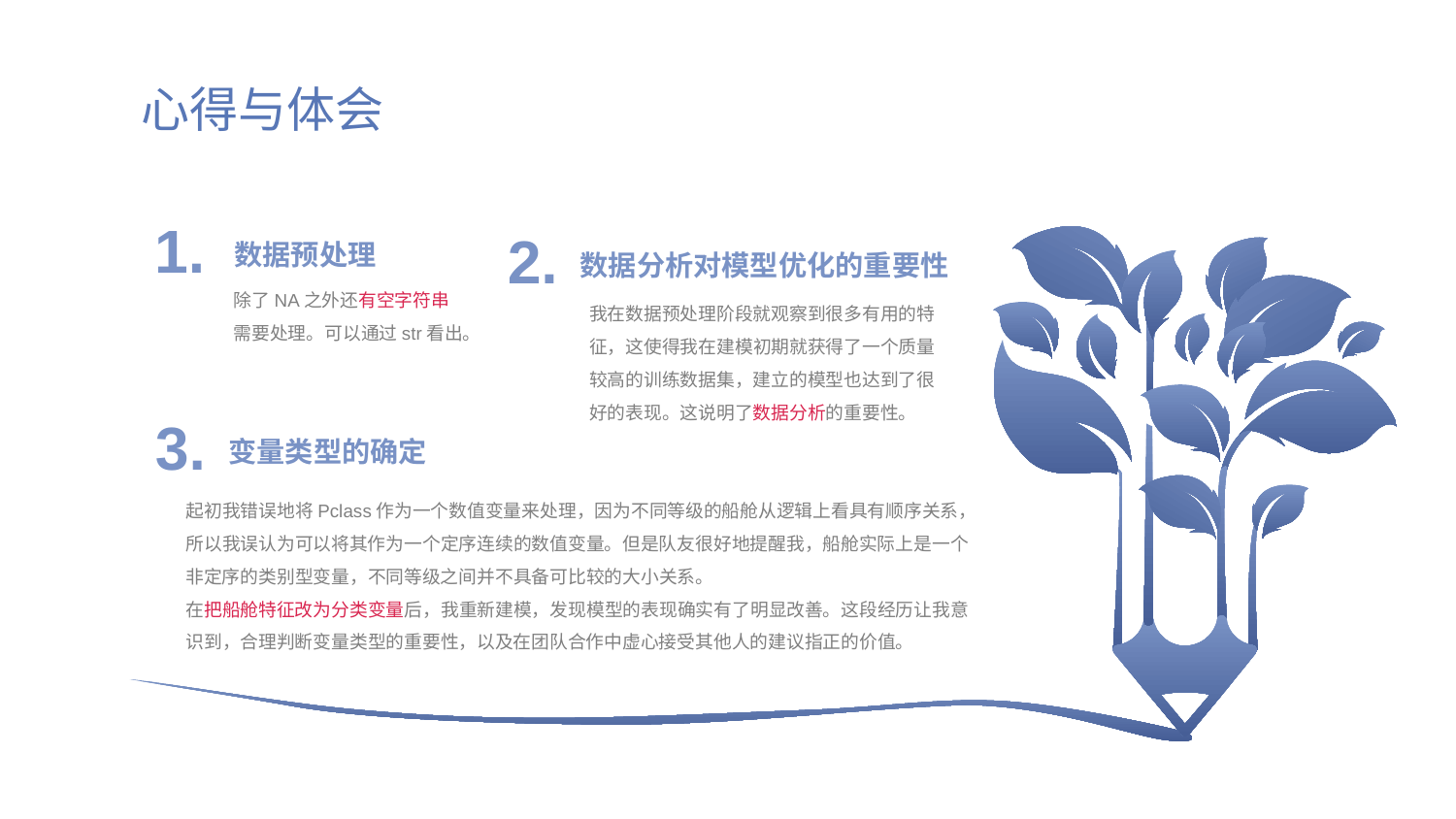

心得与体会
1.

2.
数据预处理
数据分析对模型优化的重要性
除了NA之外还有空字符串需要处理。可以通过str看出。
我在数据预处理阶段就观察到很多有用的特征，这使得我在建模初期就获得了一个质量较高的训练数据集，建立的模型也达到了很好的表现。这说明了数据分析的重要性。
3.
变量类型的确定
起初我错误地将Pclass作为一个数值变量来处理，因为不同等级的船舱从逻辑上看具有顺序关系，所以我误认为可以将其作为一个定序连续的数值变量。但是队友很好地提醒我，船舱实际上是一个非定序的类别型变量，不同等级之间并不具备可比较的大小关系。
在把船舱特征改为分类变量后，我重新建模，发现模型的表现确实有了明显改善。这段经历让我意识到，合理判断变量类型的重要性，以及在团队合作中虚心接受其他人的建议指正的价值。